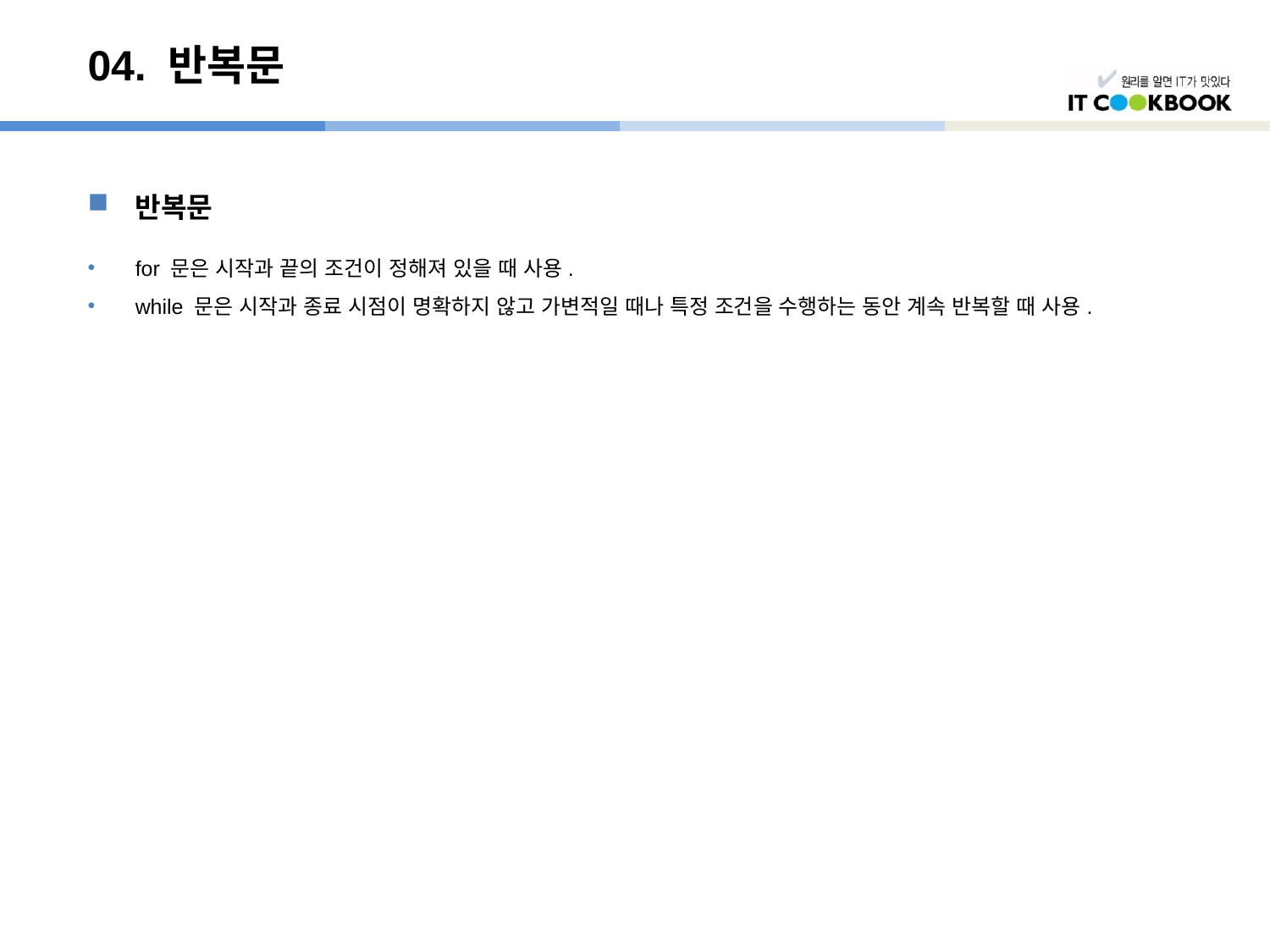

# 04. 반복문
반복문
for 문은 시작과 끝의 조건이 정해져 있을 때 사용.
while 문은 시작과 종료 시점이 명확하지 않고 가변적일 때나 특정 조건을 수행하는 동안 계속 반복할 때 사용.